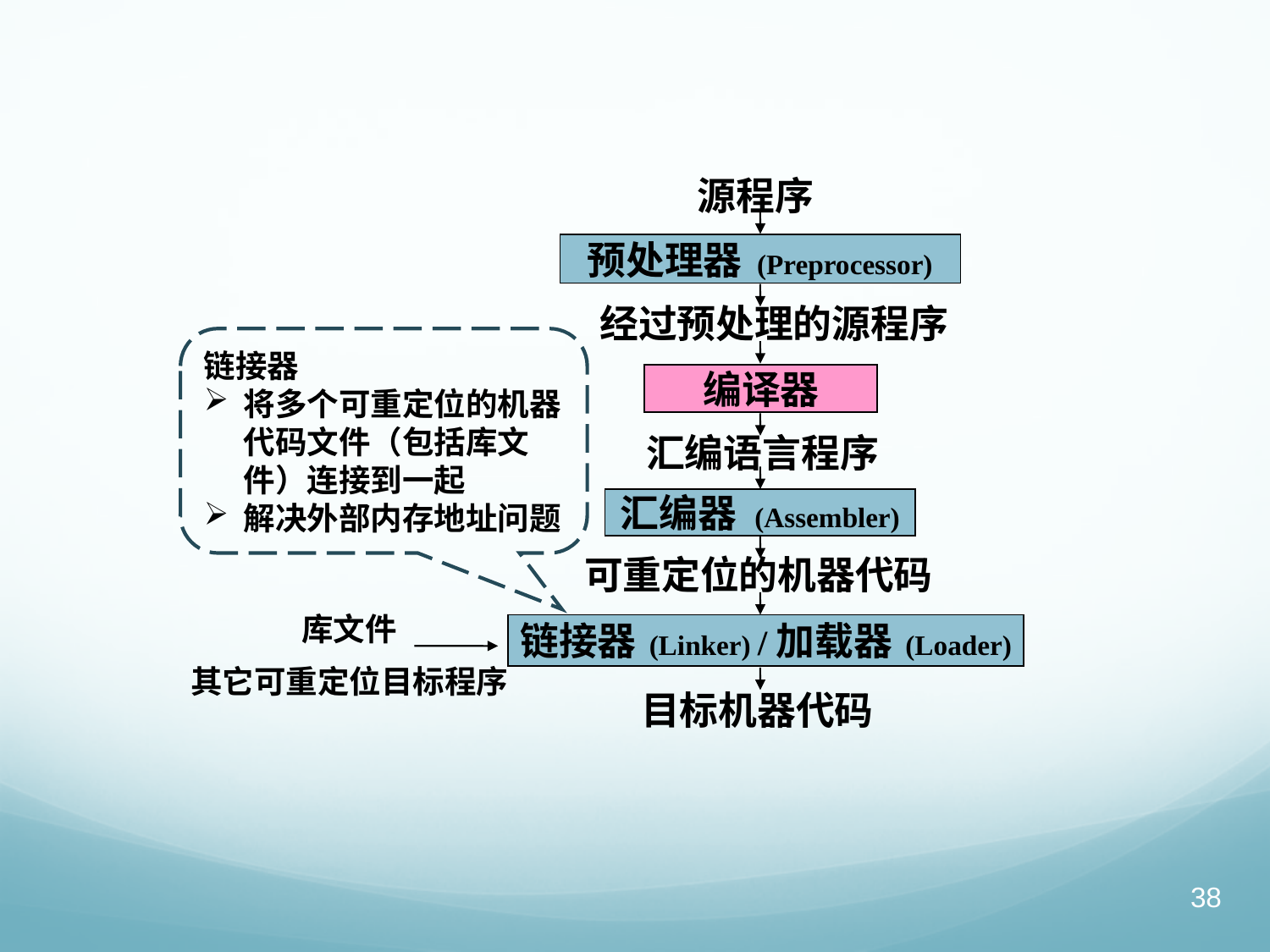

源程序

预处理器 (Preprocessor)

经过预处理的源程序

编译器

 汇编语言程序

可重定位的机器代码

链接器 (Linker) /加载器 (Loader)

目标机器代码
链接器
将多个可重定位的机器代码文件（包括库文件）连接到一起
解决外部内存地址问题
汇编器 (Assembler)
库文件
其它可重定位目标程序

38